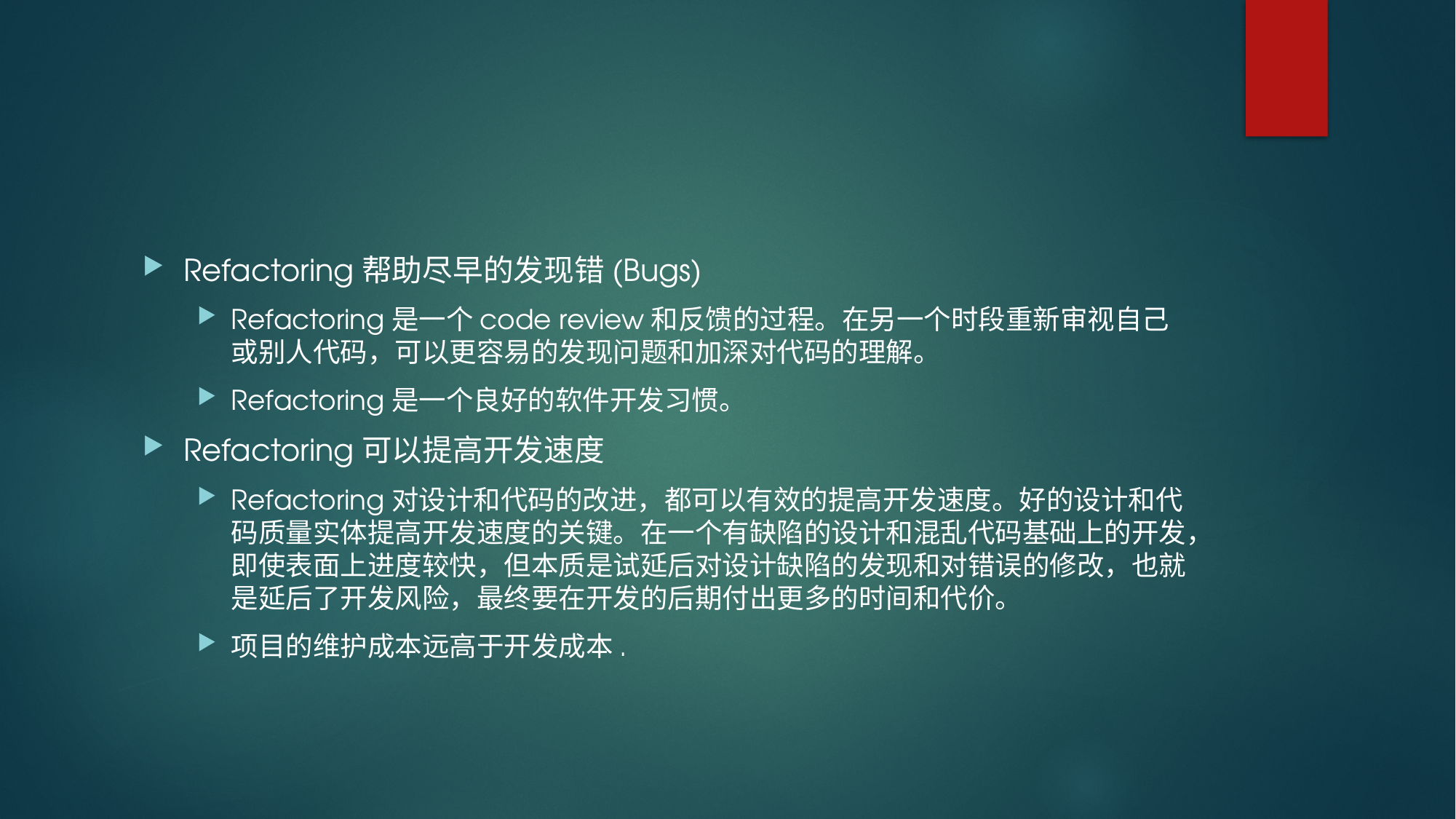

#
Refactoring帮助尽早的发现错(Bugs)
Refactoring是一个code review和反馈的过程。在另一个时段重新审视自己或别人代码，可以更容易的发现问题和加深对代码的理解。
Refactoring是一个良好的软件开发习惯。
Refactoring可以提高开发速度
Refactoring对设计和代码的改进，都可以有效的提高开发速度。好的设计和代码质量实体提高开发速度的关键。在一个有缺陷的设计和混乱代码基础上的开发，即使表面上进度较快，但本质是试延后对设计缺陷的发现和对错误的修改，也就是延后了开发风险，最终要在开发的后期付出更多的时间和代价。
项目的维护成本远高于开发成本.